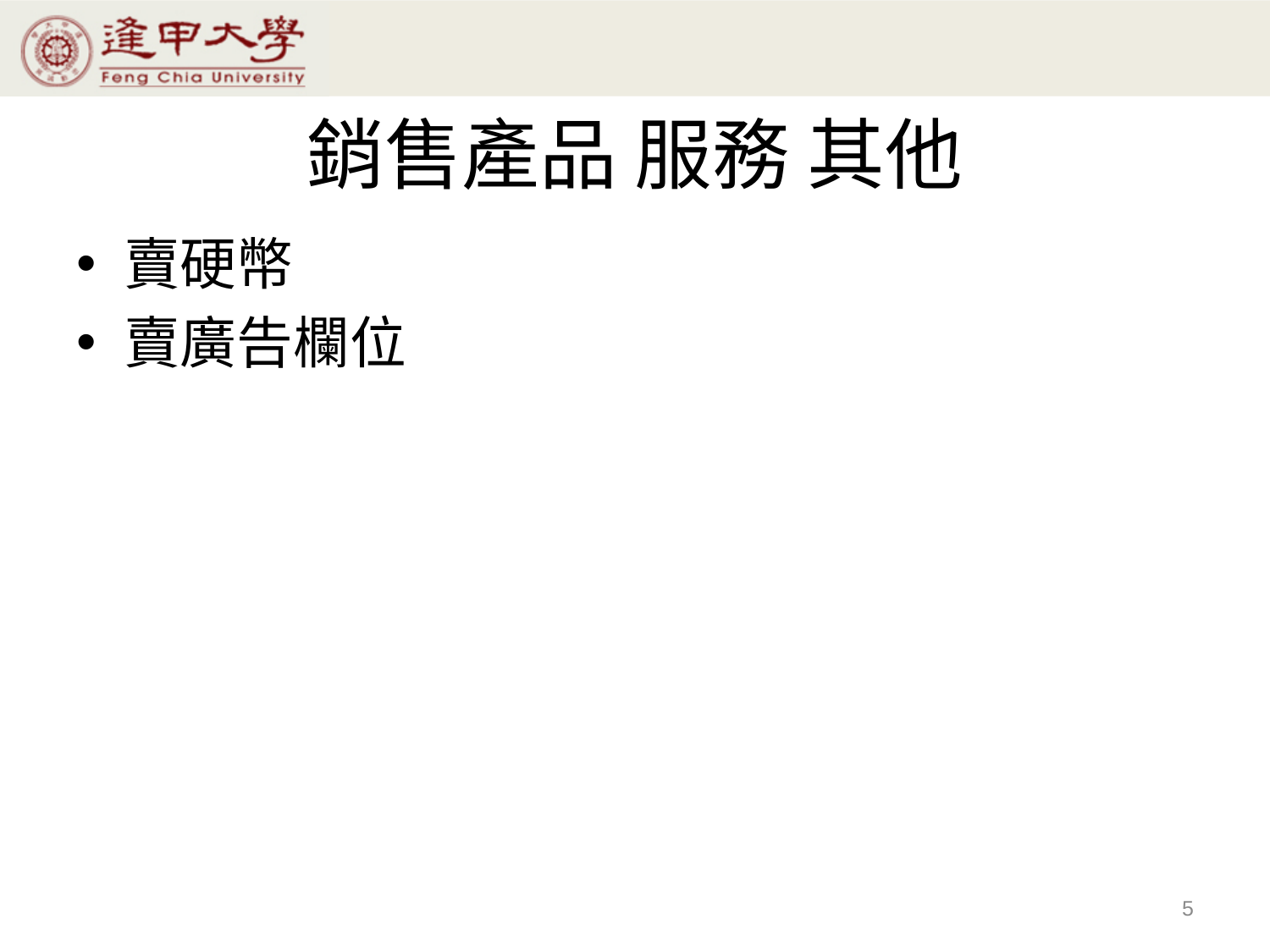

# 銷售產品 服務 其他
賣硬幣
賣廣告欄位
5